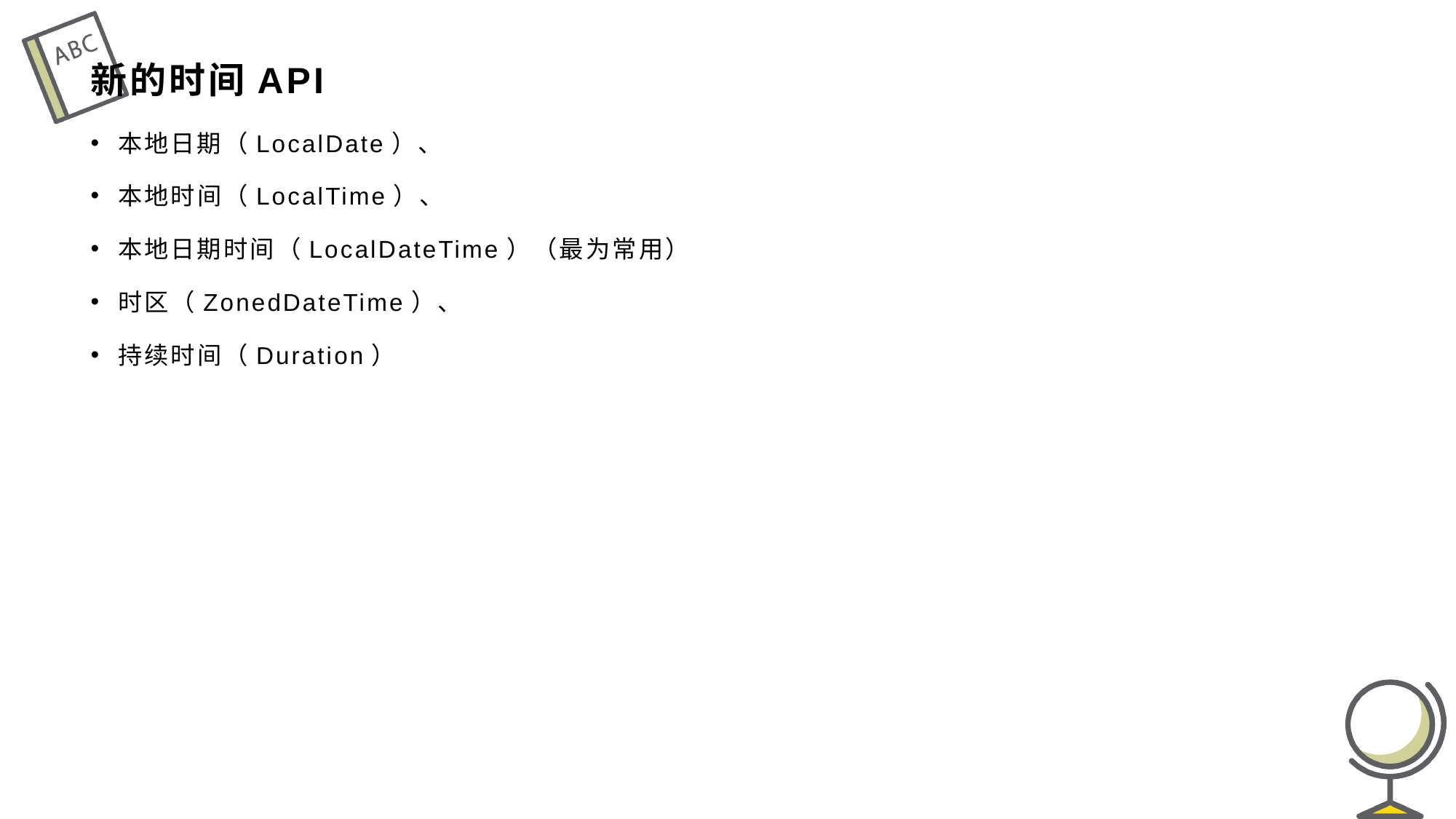

# 新的时间API
本地日期（LocalDate）、
本地时间（LocalTime）、
本地日期时间（LocalDateTime）（最为常用）
时区（ZonedDateTime）、
持续时间（Duration）